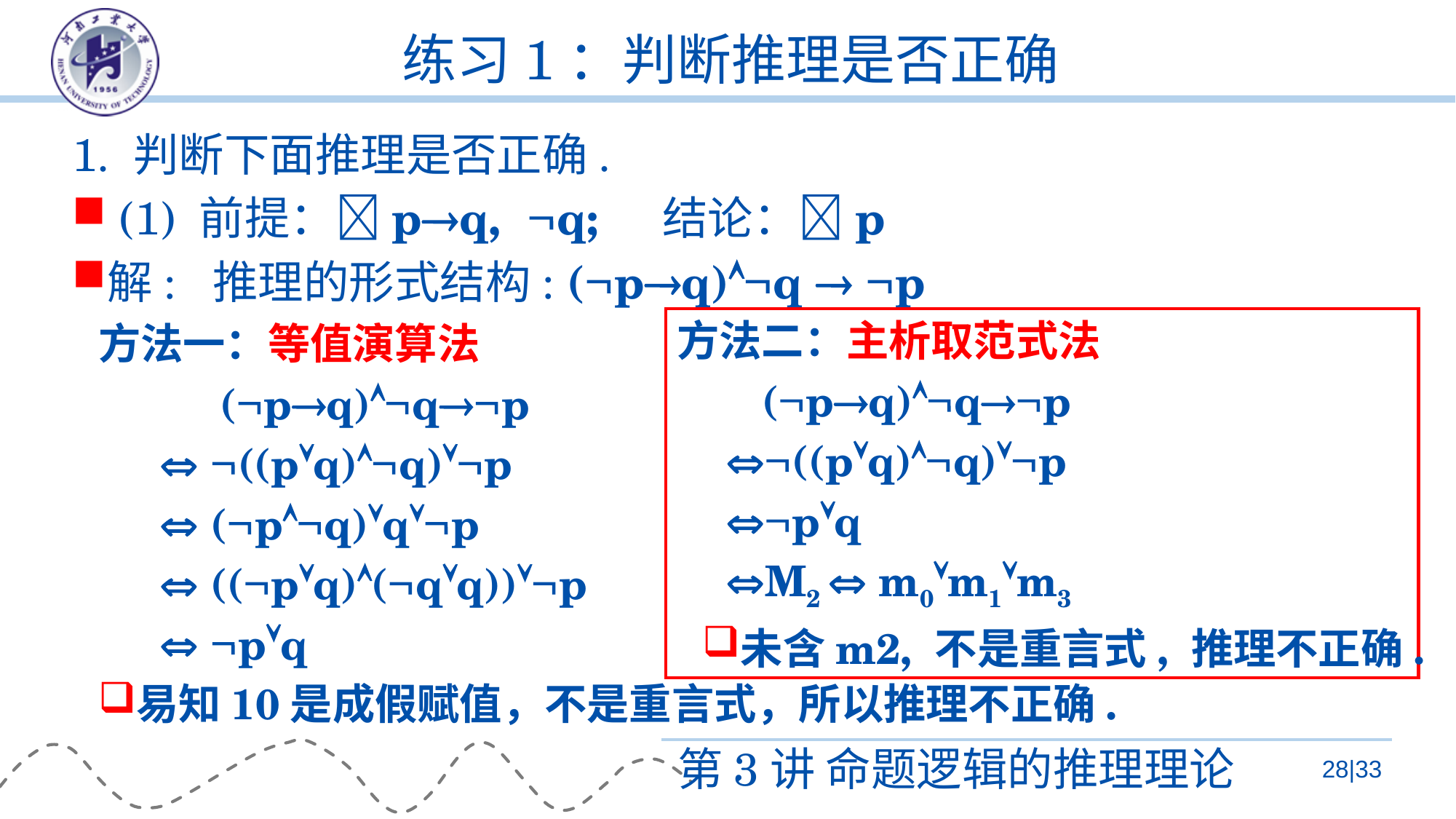

# 练习1：判断推理是否正确
1. 判断下面推理是否正确.
 (1) 前提：¬p→q,  ¬q;    结论：¬p
解:  推理的形式结构: (¬p→q)∧¬q → ¬p
方法一：等值演算法
          (¬p→q)∧¬q→¬p
     ⇔ ¬((p∨q)∧¬q)∨¬p
     ⇔ (¬p∧¬q)∨q∨¬p
     ⇔ ((¬p∨q)∧(¬q∨q))∨¬p
     ⇔ ¬p∨q
易知10是成假赋值，不是重言式，所以推理不正确.
方法二：主析取范式法
       (¬p→q)∧¬q→¬p
    ⇔¬((p∨q)∧¬q)∨¬p
    ⇔¬p∨q
    ⇔M2 ⇔ m0∨m1∨m3
未含m2, 不是重言式, 推理不正确.
第3讲 命题逻辑的推理理论
28|33